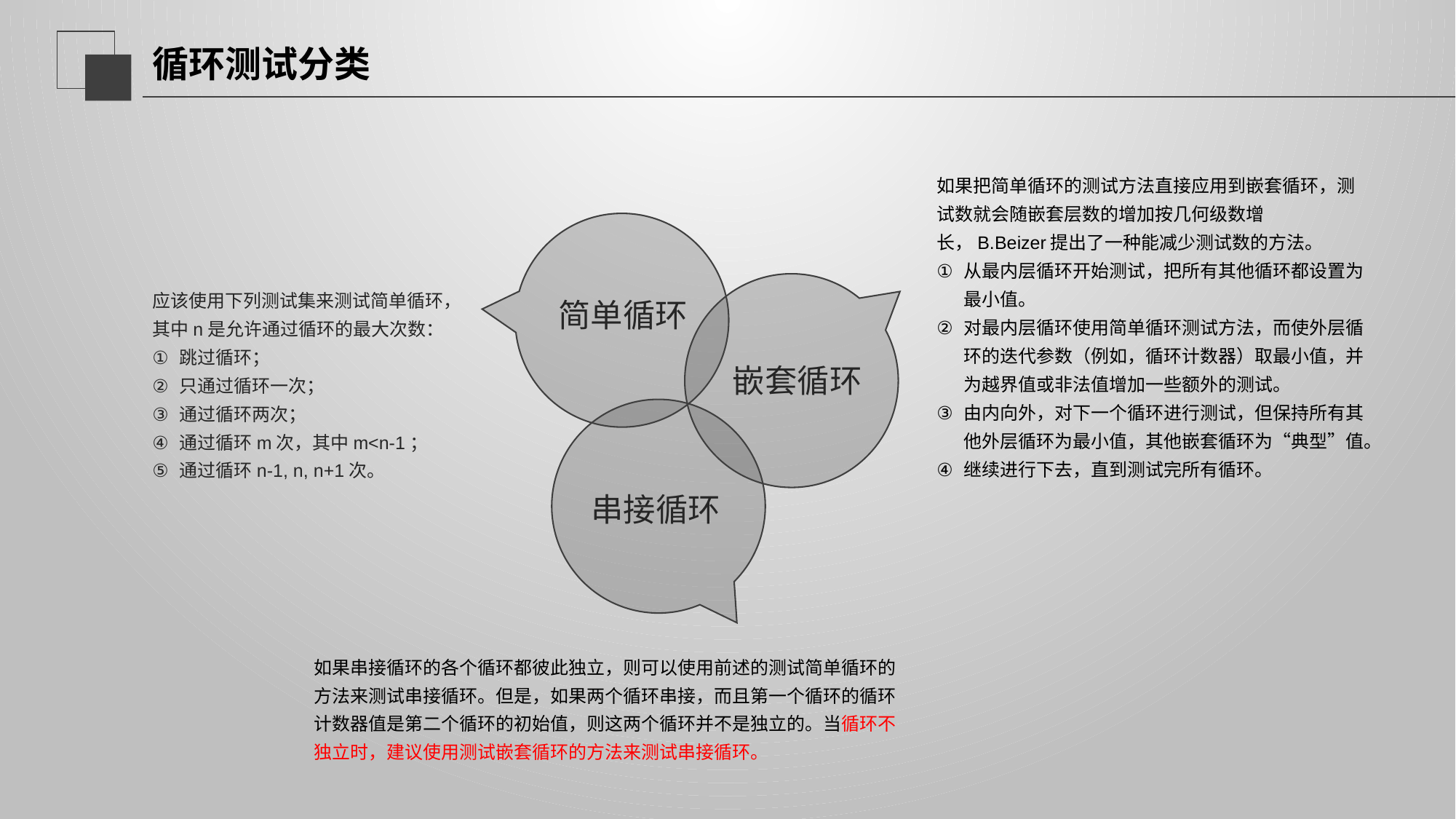

# 循环测试分类
如果把简单循环的测试方法直接应用到嵌套循环，测试数就会随嵌套层数的增加按几何级数增长，B.Beizer提出了一种能减少测试数的方法。
从最内层循环开始测试，把所有其他循环都设置为最小值。
对最内层循环使用简单循环测试方法，而使外层循环的迭代参数（例如，循环计数器）取最小值，并为越界值或非法值增加一些额外的测试。
由内向外，对下一个循环进行测试，但保持所有其他外层循环为最小值，其他嵌套循环为“典型”值。
继续进行下去，直到测试完所有循环。

应该使用下列测试集来测试简单循环，其中n是允许通过循环的最大次数：
跳过循环；
只通过循环一次；
通过循环两次；
通过循环m次，其中m<n-1；
通过循环n-1, n, n+1次。
简单循环
嵌套循环

串接循环
如果串接循环的各个循环都彼此独立，则可以使用前述的测试简单循环的方法来测试串接循环。但是，如果两个循环串接，而且第一个循环的循环计数器值是第二个循环的初始值，则这两个循环并不是独立的。当循环不独立时，建议使用测试嵌套循环的方法来测试串接循环。